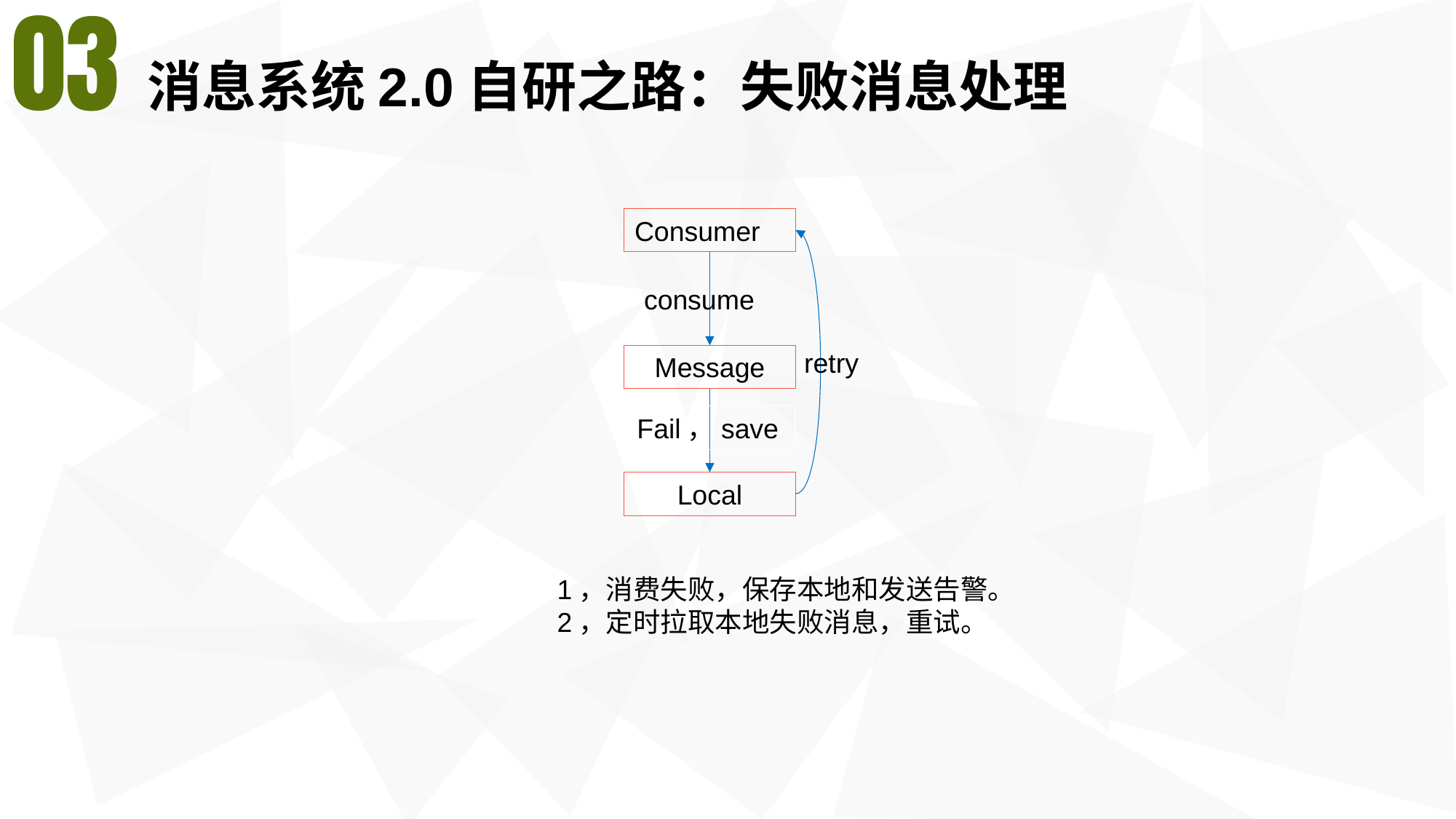

03
消息系统2.0自研之路：失败消息处理
Consumer
consume
retry
Message
Fail，save
Local
1，消费失败，保存本地和发送告警。
2，定时拉取本地失败消息，重试。